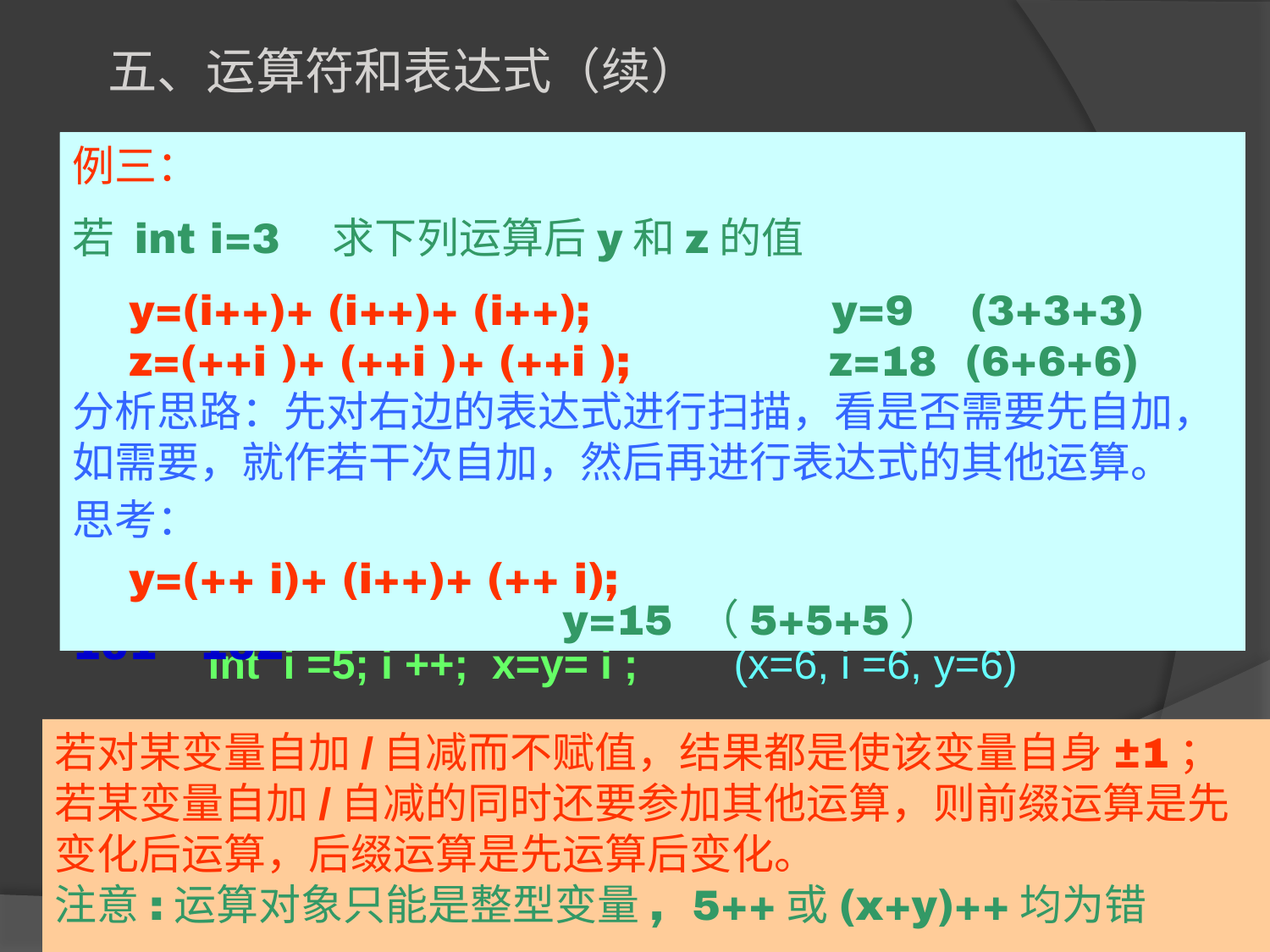

五、运算符和表达式（续）
例一：
main()
{
   int a=100;
   printf(“%d\n”,a);
   printf(“%d\n”,++a);
   printf(“%d\n”,a++);
   printf(“%d\n”,a);
}                                           运算结果:100   101   101   102
例二：
若 int x=3,y; 求下列运算后y和x的值
    y=x++ -1;            (2    4)
    y=++x -1;           (3    4)
    y=x - - +1;          (4    2)
分析思路：先对右边的表达式进行扫描，如果x++，先取x值完成表达式运算后再让x自加1，如果++x，则先将x自加1后再代入表达式进行其他运算
例三：
若 int i=3   求下列运算后y和z的值
    y=(i++)+ (i++)+ (i++);                 y=9    (3+3+3)
    z=(++i )+ (++i )+ (++i );              z=18  (6+6+6)
分析思路：先对右边的表达式进行扫描，看是否需要先自加，如需要，就作若干次自加，然后再进行表达式的其他运算。
思考：
    y=(++ i)+ (i++)+ (++ i);
③自加、自减运算符 　　　P57
　　　++（自加运算符）--（自减运算符）
    用法:  +1   -1  运算
    a、前缀形式
            int  i=5;  x = ++ i ; y= i ;    (x=6, i =6, y=6)
            int  i =5;   ++ i ;  x=y= i ;        (x=6, i =6, y=6)
    b、后缀形式
            int  i =5;  x = i ++; y= i ;    (x=5, i =6, y=6)
            int  i =5; i ++;  x=y= i ;        (x=6, i =6, y=6)
y=15 （5+5+5）
若对某变量自加/自减而不赋值，结果都是使该变量自身±1；
若某变量自加/自减的同时还要参加其他运算，则前缀运算是先变化后运算，后缀运算是先运算后变化。
注意:运算对象只能是整型变量,  5++或(x+y)++均为错